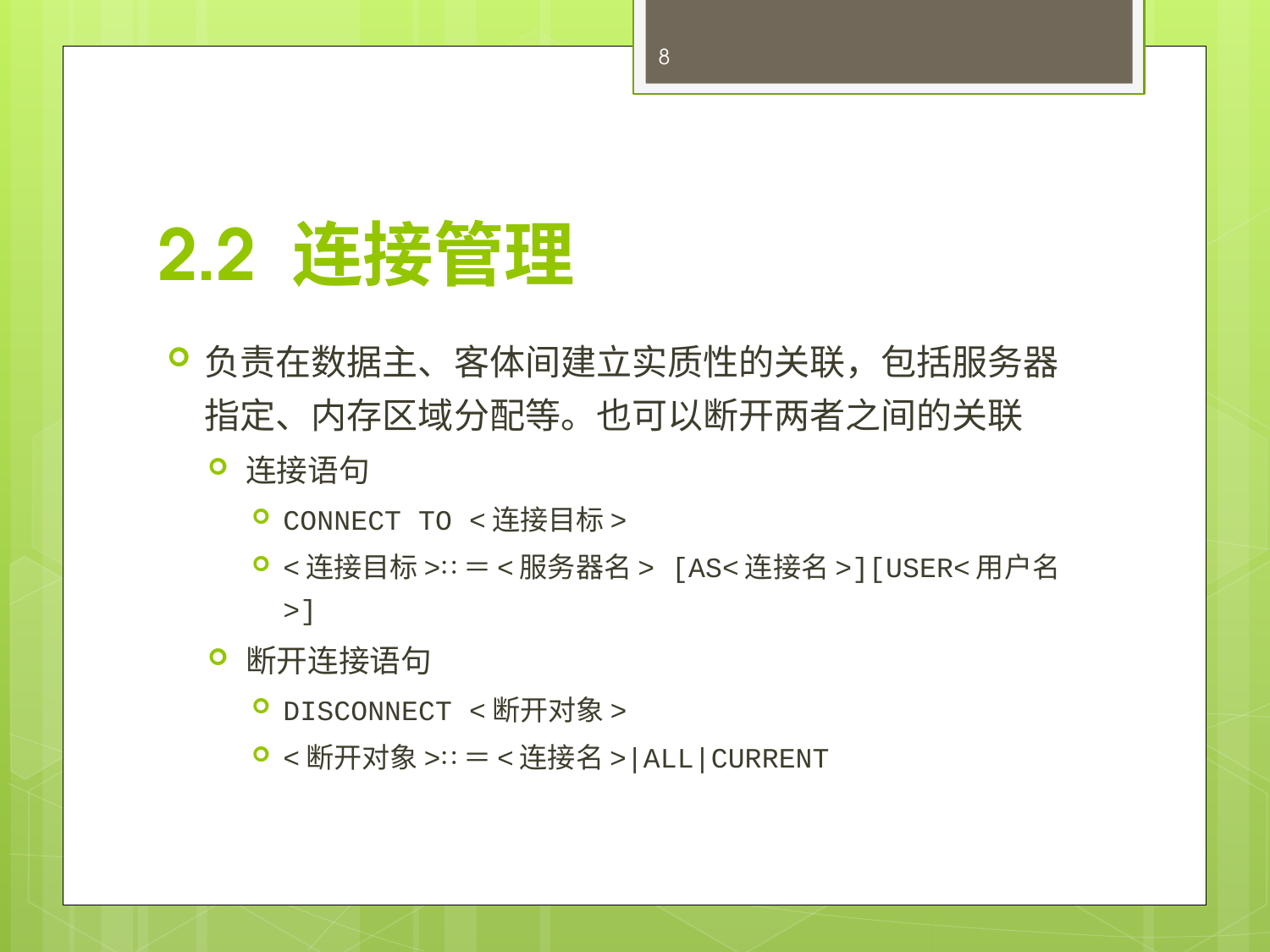

8
# 2.2 连接管理
负责在数据主、客体间建立实质性的关联，包括服务器指定、内存区域分配等。也可以断开两者之间的关联
连接语句
CONNECT TO <连接目标>
<连接目标>∷＝<服务器名> [AS<连接名>][USER<用户名>]
断开连接语句
DISCONNECT <断开对象>
<断开对象>∷＝<连接名>|ALL|CURRENT